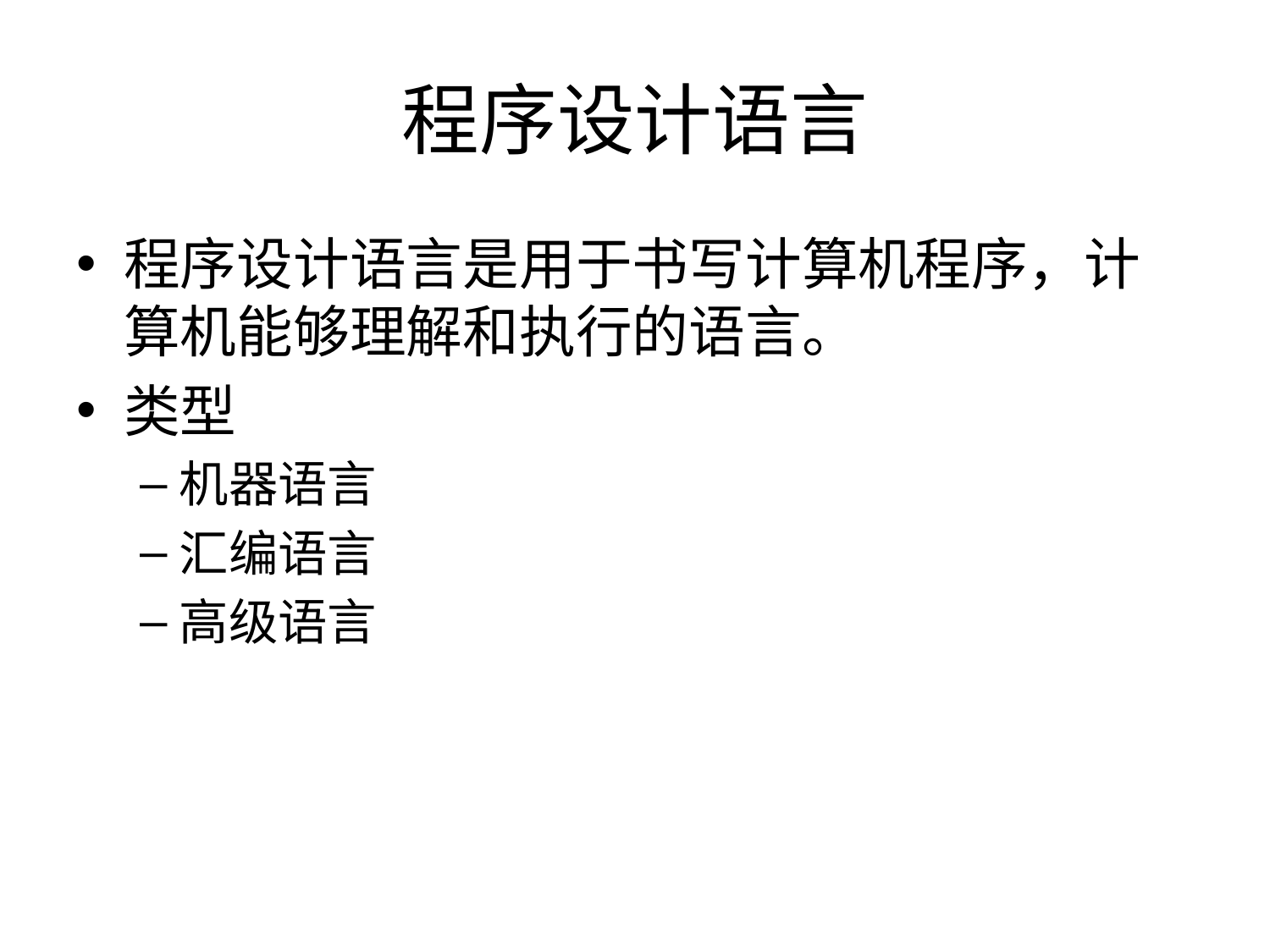

# 程序设计语言
程序设计语言是用于书写计算机程序，计算机能够理解和执行的语言。
类型
机器语言
汇编语言
高级语言